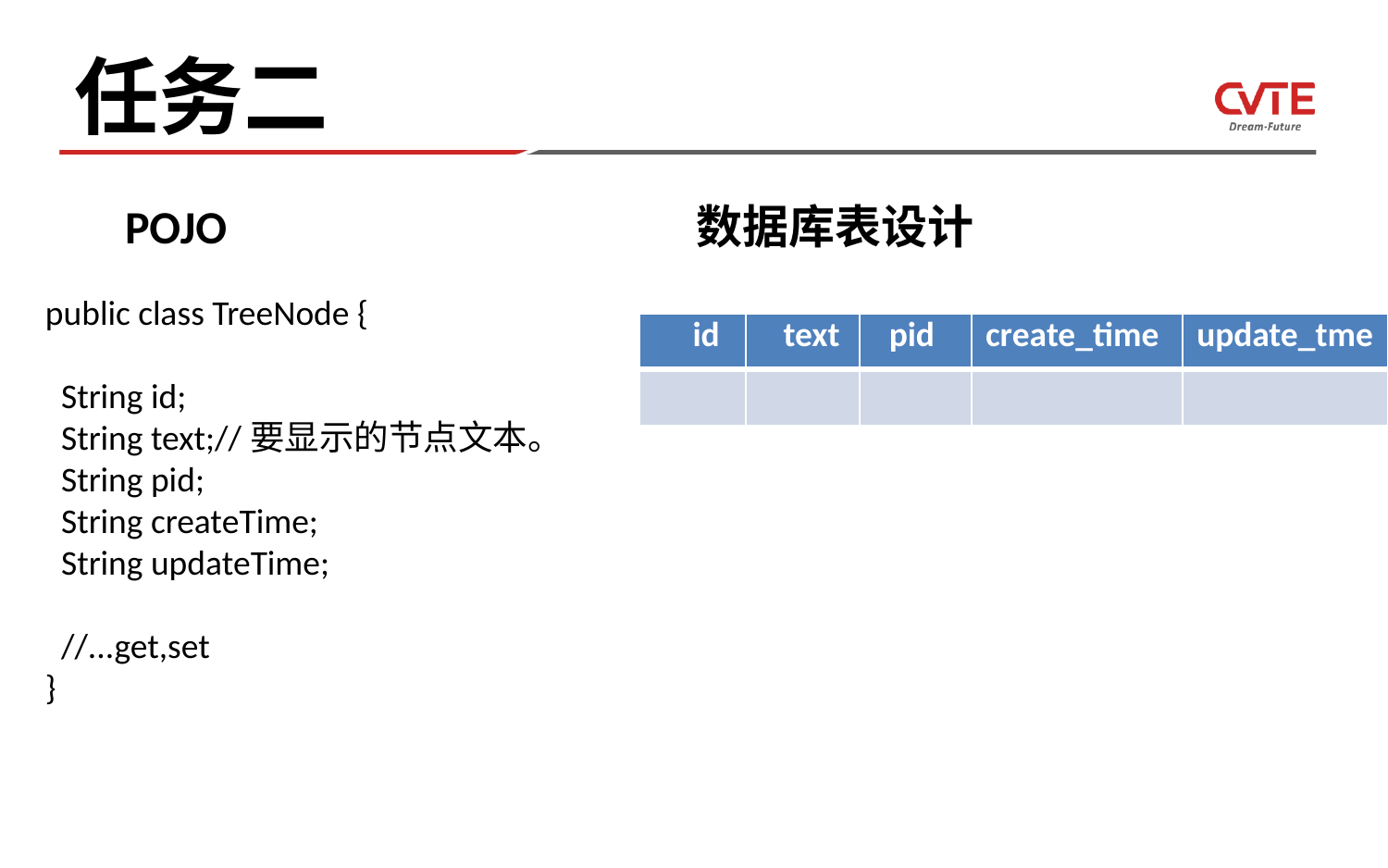

# 任务二
    POJO                                            数据库表设计
public class TreeNode {

  String id;
  String text;//要显示的节点文本。
  String pid;
  String createTime;
  String updateTime;

  //...get,set
}
| id | text | pid | create\_time | update\_tme |
| --- | --- | --- | --- | --- |
|  |  |  |  |  |